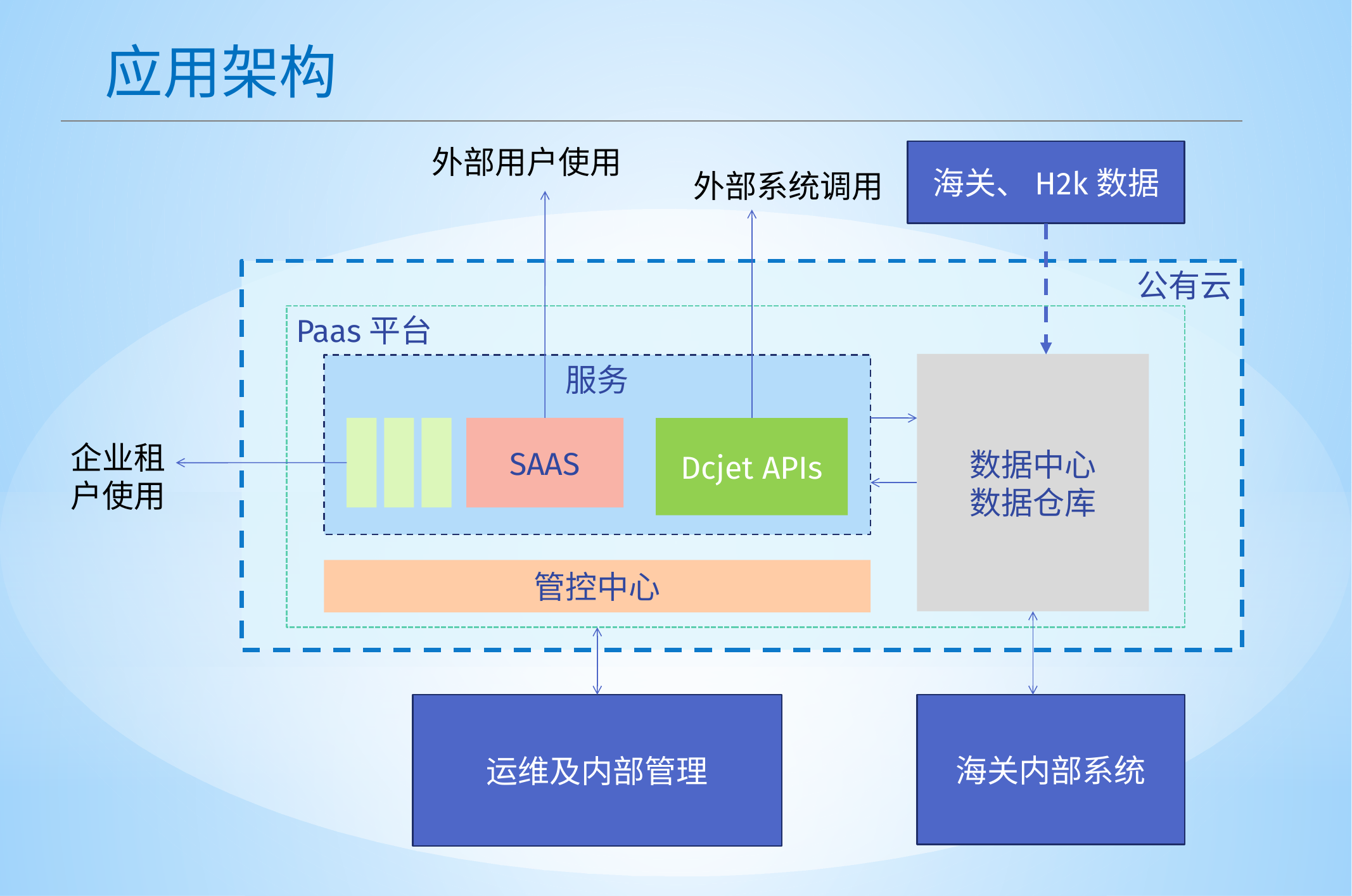

应用架构
外部用户使用
海关、H2k数据
外部系统调用

公有云
Paas平台
数据中心
数据仓库
服务

SAAS
Dcjet APIs
企业租
户使用
管控中心
海关内部系统
运维及内部管理